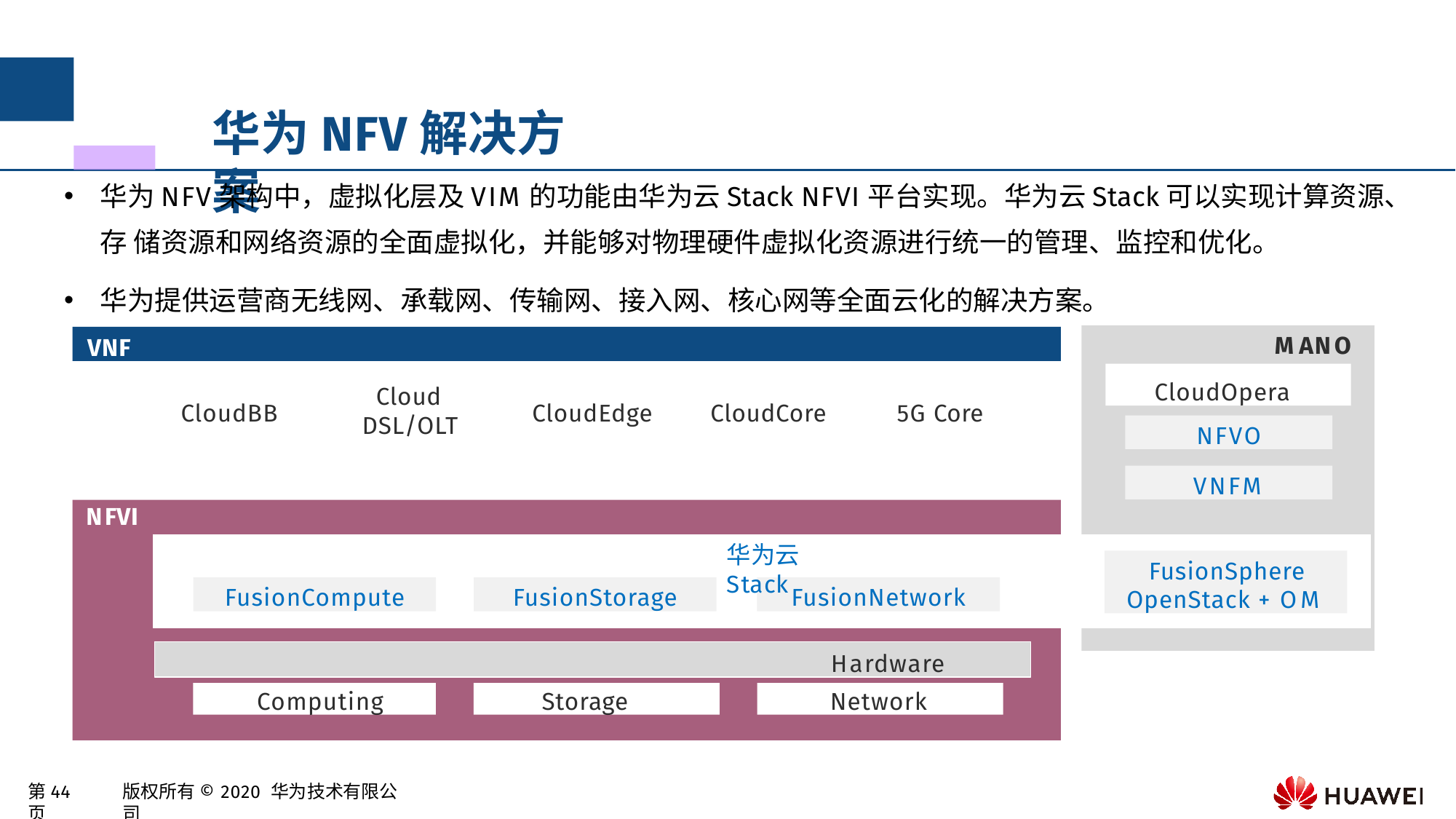

# 华为NFV解决方案

华为NFV架构中，虚拟化层及VIM的功能由华为云Stack NFVI平台实现。华为云Stack可以实现计算资源、存 储资源和网络资源的全面虚拟化，并能够对物理硬件虚拟化资源进行统一的管理、监控和优化。
华为提供运营商无线网、承载网、传输网、接入网、核心网等全面云化的解决方案。

VNF
MANO
CloudOpera

CloudBB
Cloud
DSL/OLT

CloudEdge

CloudCore

5G Core
NFVO
VNFM
NFVI

华为云Stack
FusionSphere  OpenStack + OM
FusionCompute
FusionStorage
FusionNetwork
Hardware
Computing
Storage
Network
第44页
版权所有© 2020 华为技术有限公司